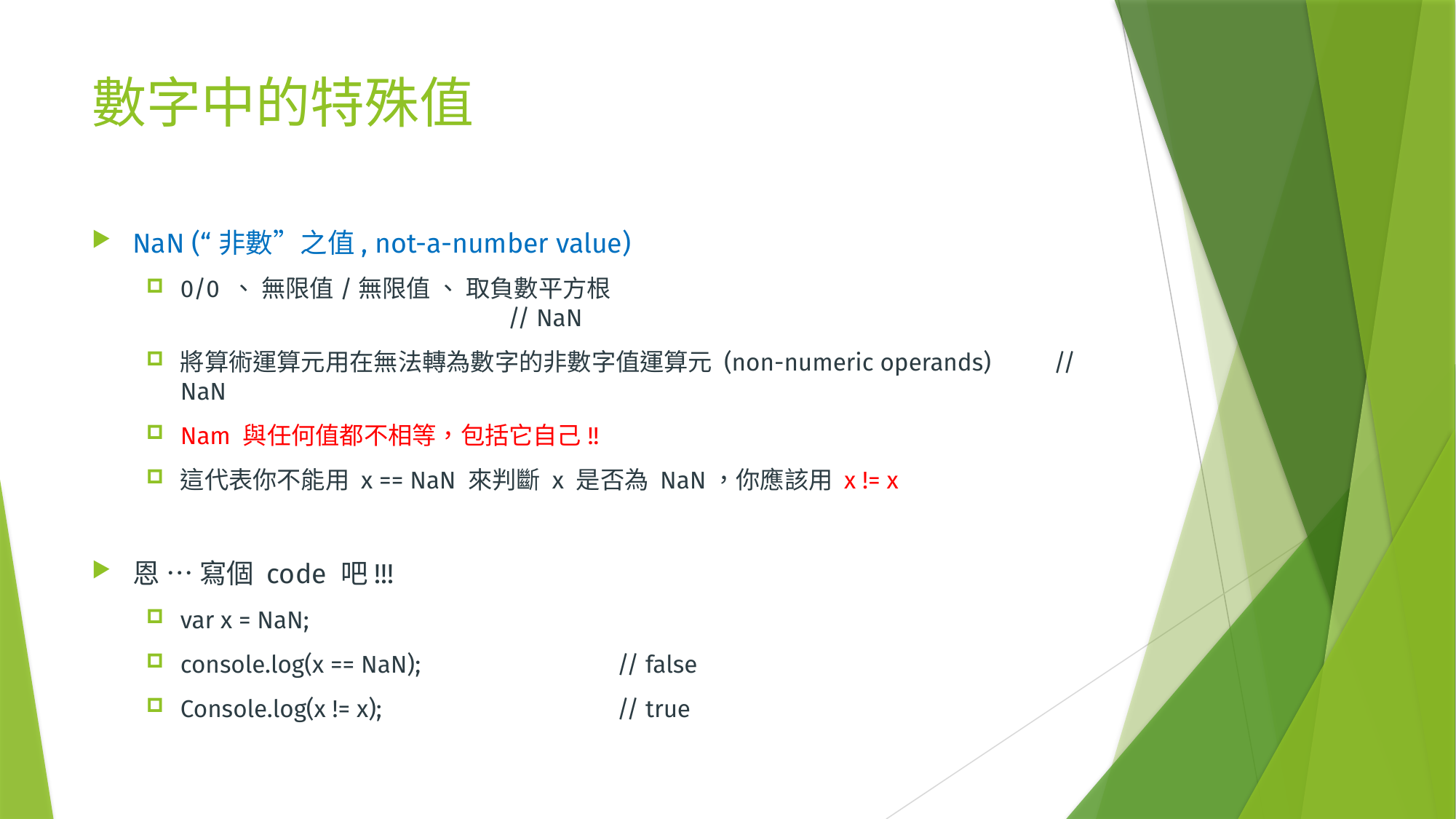

# 數字中的特殊值
NaN (“非數”之值, not-a-number value)
0/0 、 無限值/無限值 、 取負數平方根								// NaN
將算術運算元用在無法轉為數字的非數字值運算元 (non-numeric operands)	// NaN
Nam 與任何值都不相等，包括它自己!!
這代表你不能用 x == NaN 來判斷 x 是否為 NaN，你應該用 x != x

恩 … 寫個 code 吧!!!
var x = NaN;
console.log(x == NaN); 		// false
Console.log(x != x);			// true